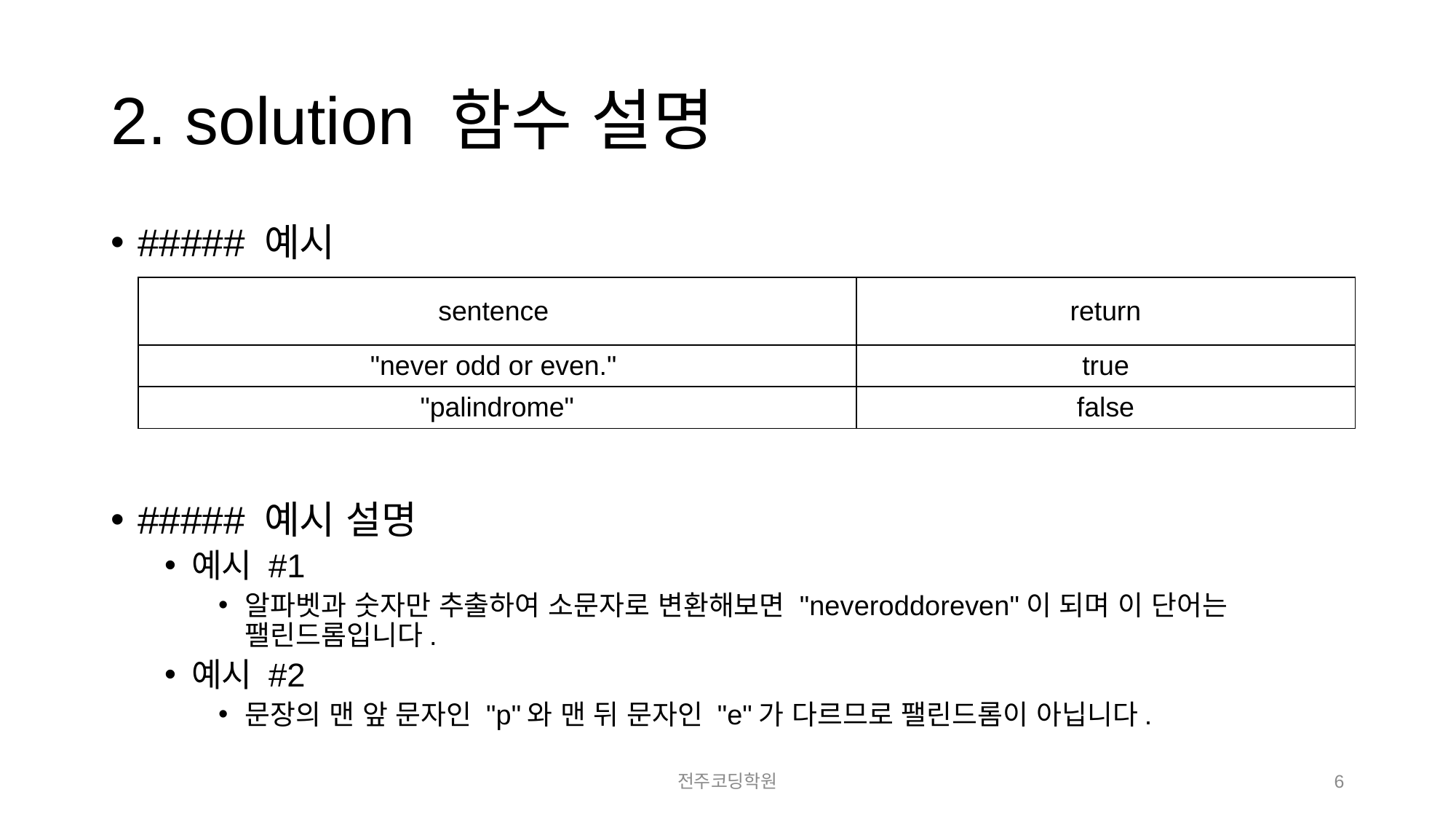

# 2. solution 함수 설명
##### 예시

##### 예시 설명
예시 #1
알파벳과 숫자만 추출하여 소문자로 변환해보면 "neveroddoreven"이 되며 이 단어는 팰린드롬입니다.
예시 #2
문장의 맨 앞 문자인 "p"와 맨 뒤 문자인 "e"가 다르므로 팰린드롬이 아닙니다.
| sentence | return |
| --- | --- |
| "never odd or even." | true |
| "palindrome" | false |
전주코딩학원
6